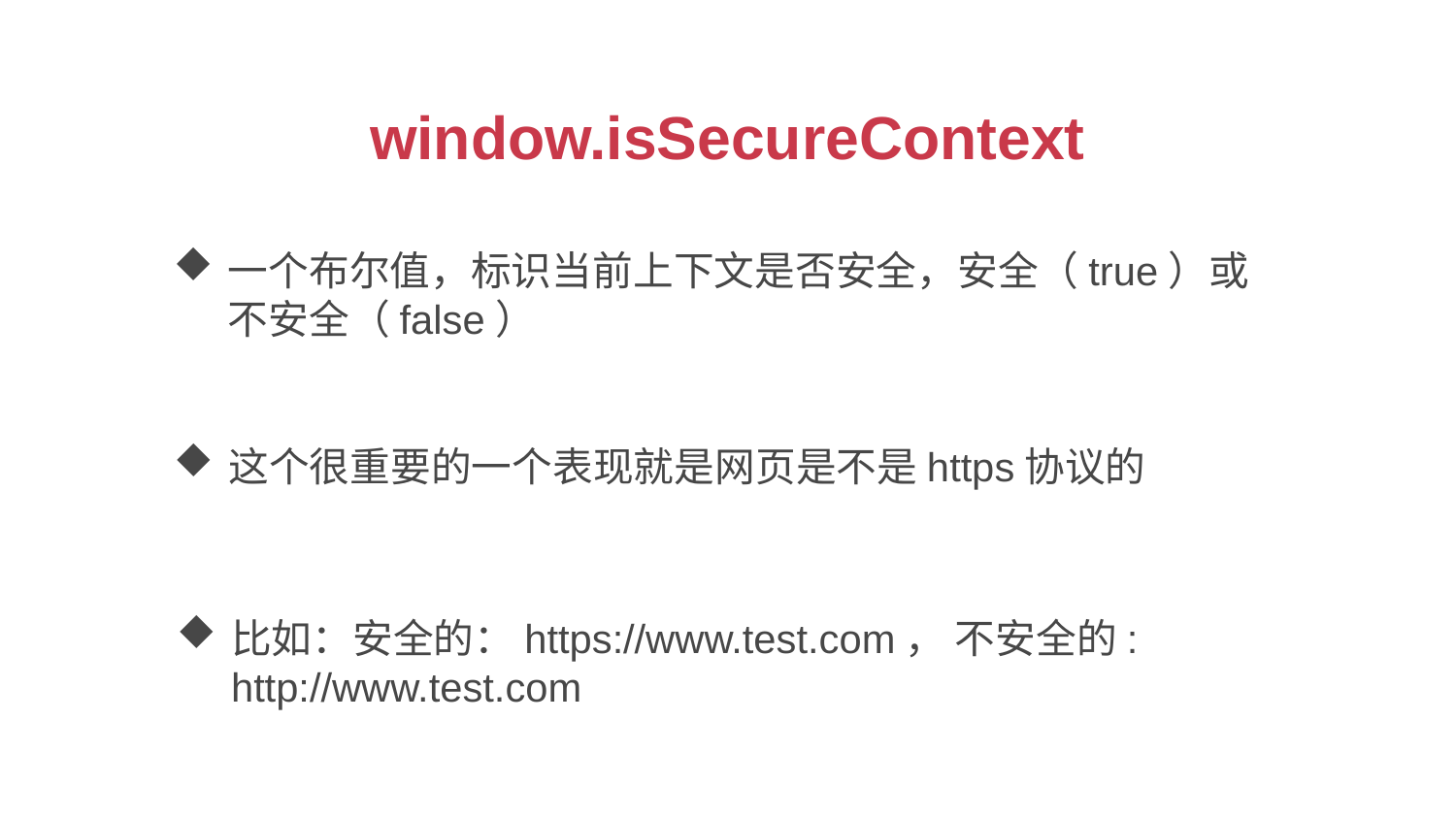

window.isSecureContext
一个布尔值，标识当前上下文是否安全，安全（true）或不安全（false）
这个很重要的一个表现就是网页是不是https协议的
比如：安全的：https://www.test.com， 不安全的: http://www.test.com